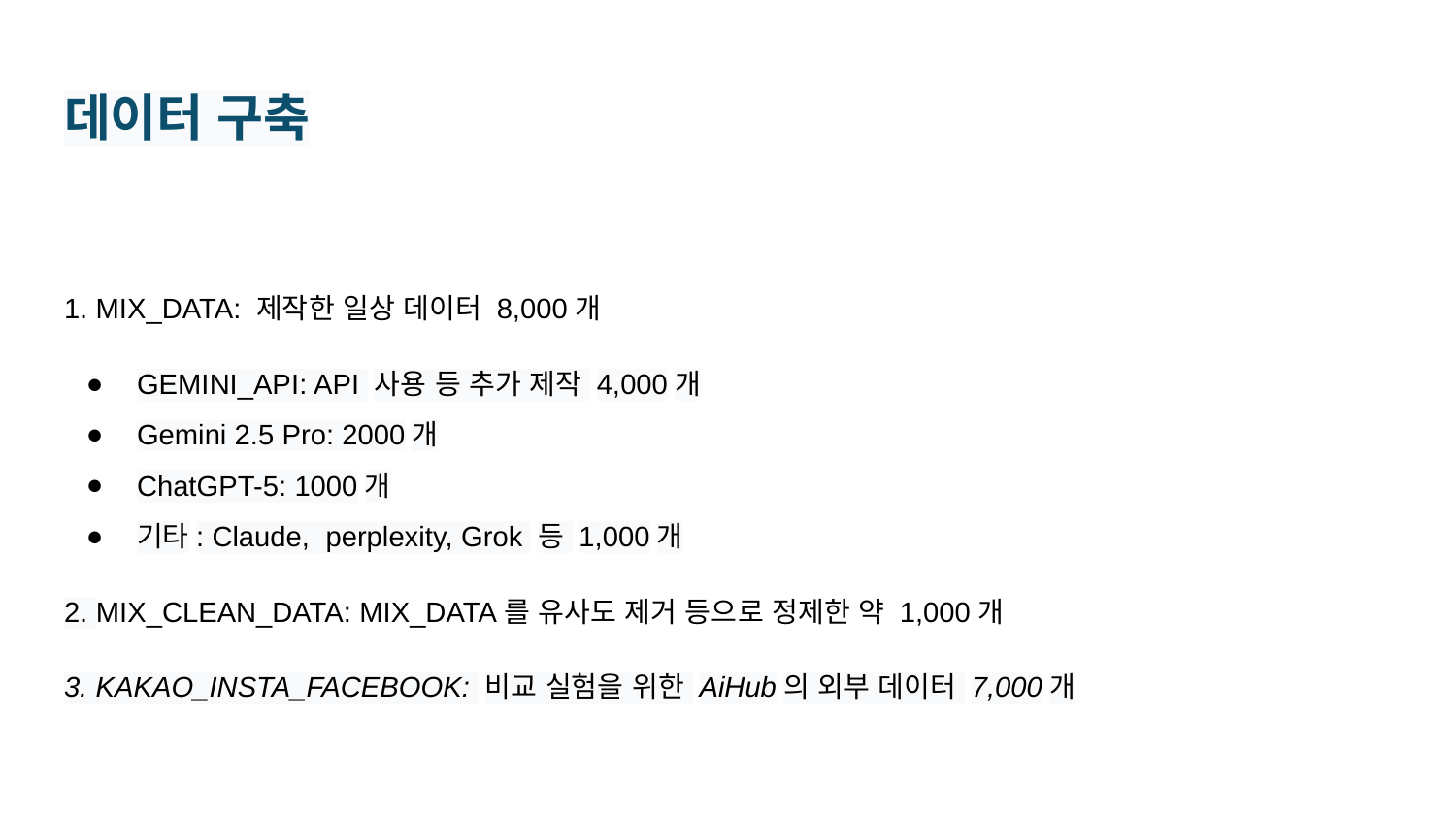

# 데이터 구축
1. MIX_DATA: 제작한 일상 데이터 8,000개
GEMINI_API: API 사용 등 추가 제작 4,000개
Gemini 2.5 Pro: 2000개
ChatGPT-5: 1000개
기타: Claude,  perplexity, Grok 등 1,000개
2. MIX_CLEAN_DATA: MIX_DATA를 유사도 제거 등으로 정제한 약 1,000개
3. KAKAO_INSTA_FACEBOOK: 비교 실험을 위한 AiHub의 외부 데이터 7,000개